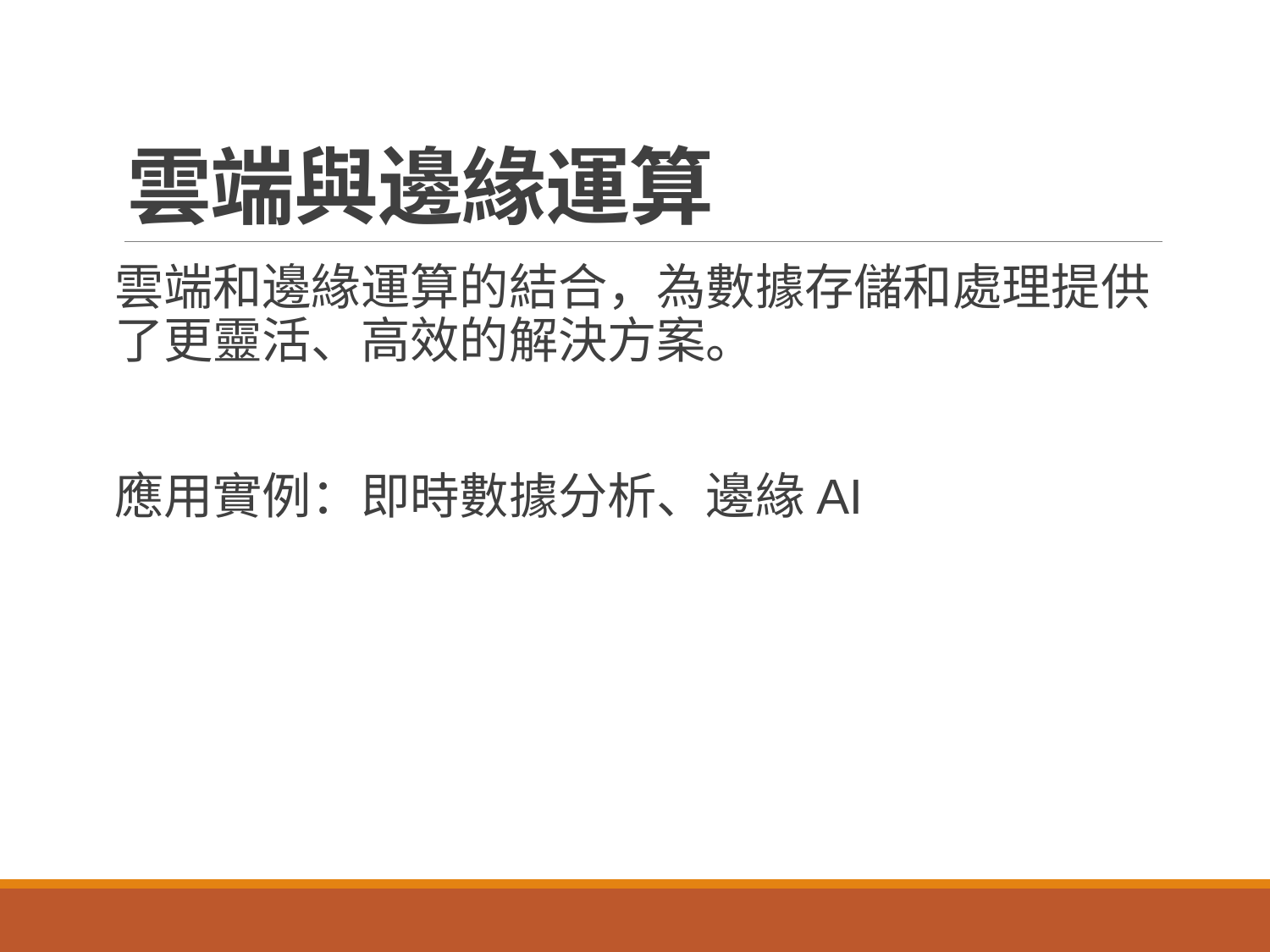

# 雲端與邊緣運算
雲端和邊緣運算的結合，為數據存儲和處理提供了更靈活、高效的解決方案。

應用實例：即時數據分析、邊緣AI